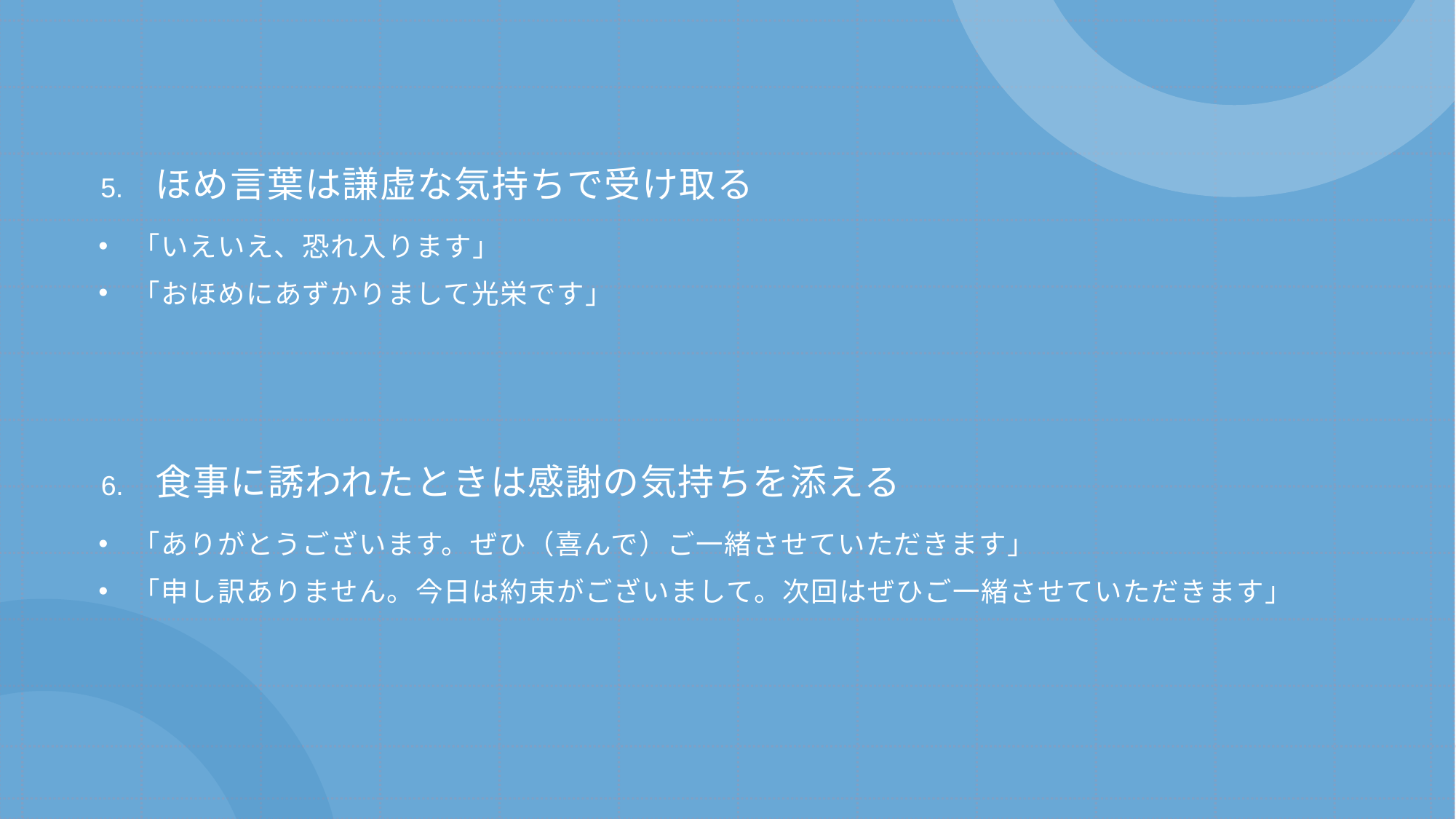

ほめ言葉は謙虚な気持ちで受け取る
「いえいえ、恐れ入ります」
「おほめにあずかりまして光栄です」
食事に誘われたときは感謝の気持ちを添える
「ありがとうございます。ぜひ（喜んで）ご一緒させていただきます」
「申し訳ありません。今日は約束がございまして。次回はぜひご一緒させていただきます」